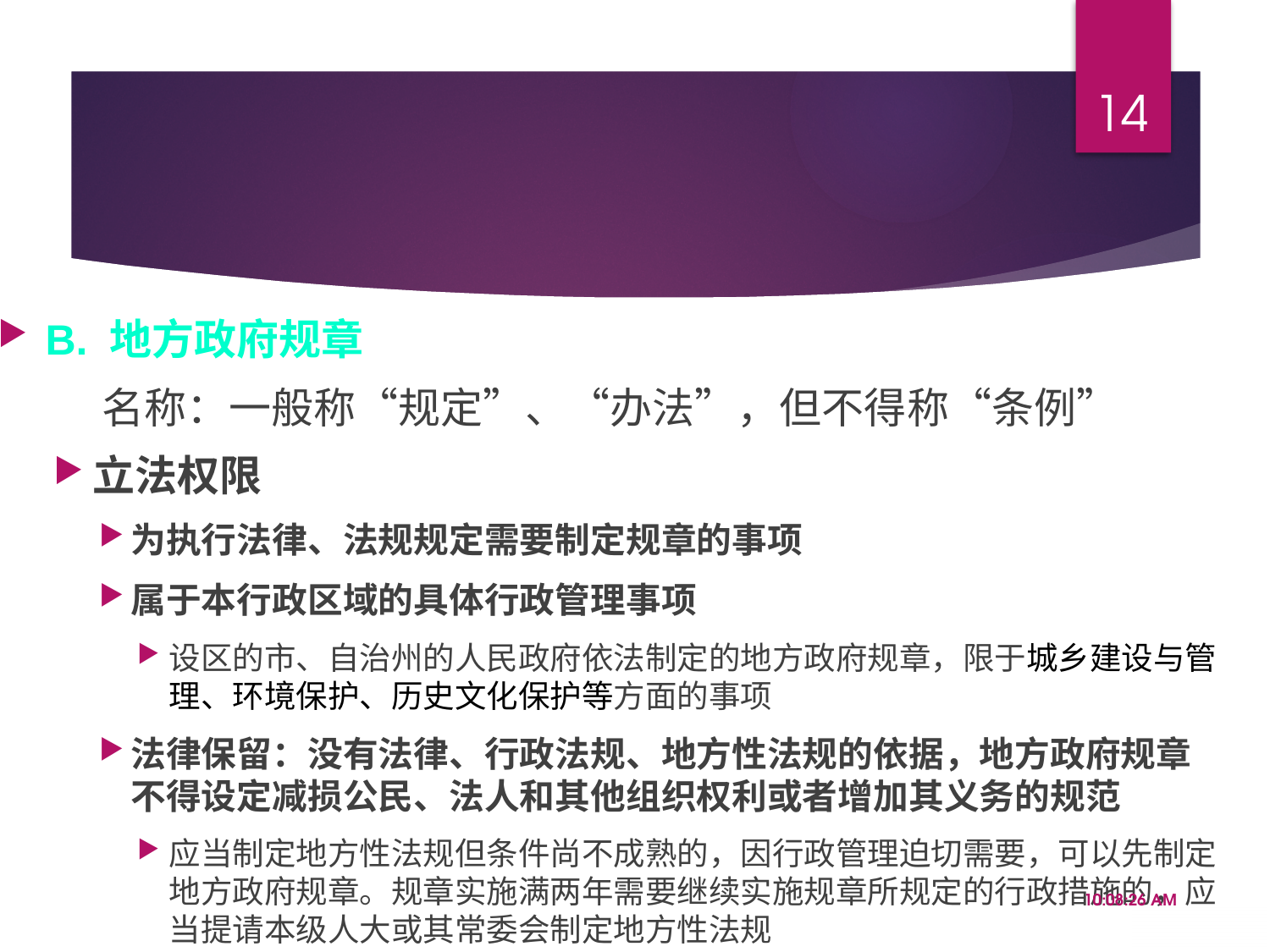

14
#
B. 地方政府规章
名称：一般称“规定”、“办法”，但不得称“条例”
立法权限
为执行法律、法规规定需要制定规章的事项
属于本行政区域的具体行政管理事项
设区的市、自治州的人民政府依法制定的地方政府规章，限于城乡建设与管理、环境保护、历史文化保护等方面的事项
法律保留：没有法律、行政法规、地方性法规的依据，地方政府规章不得设定减损公民、法人和其他组织权利或者增加其义务的规范
应当制定地方性法规但条件尚不成熟的，因行政管理迫切需要，可以先制定地方政府规章。规章实施满两年需要继续实施规章所规定的行政措施的，应当提请本级人大或其常委会制定地方性法规

10:08:26 AM